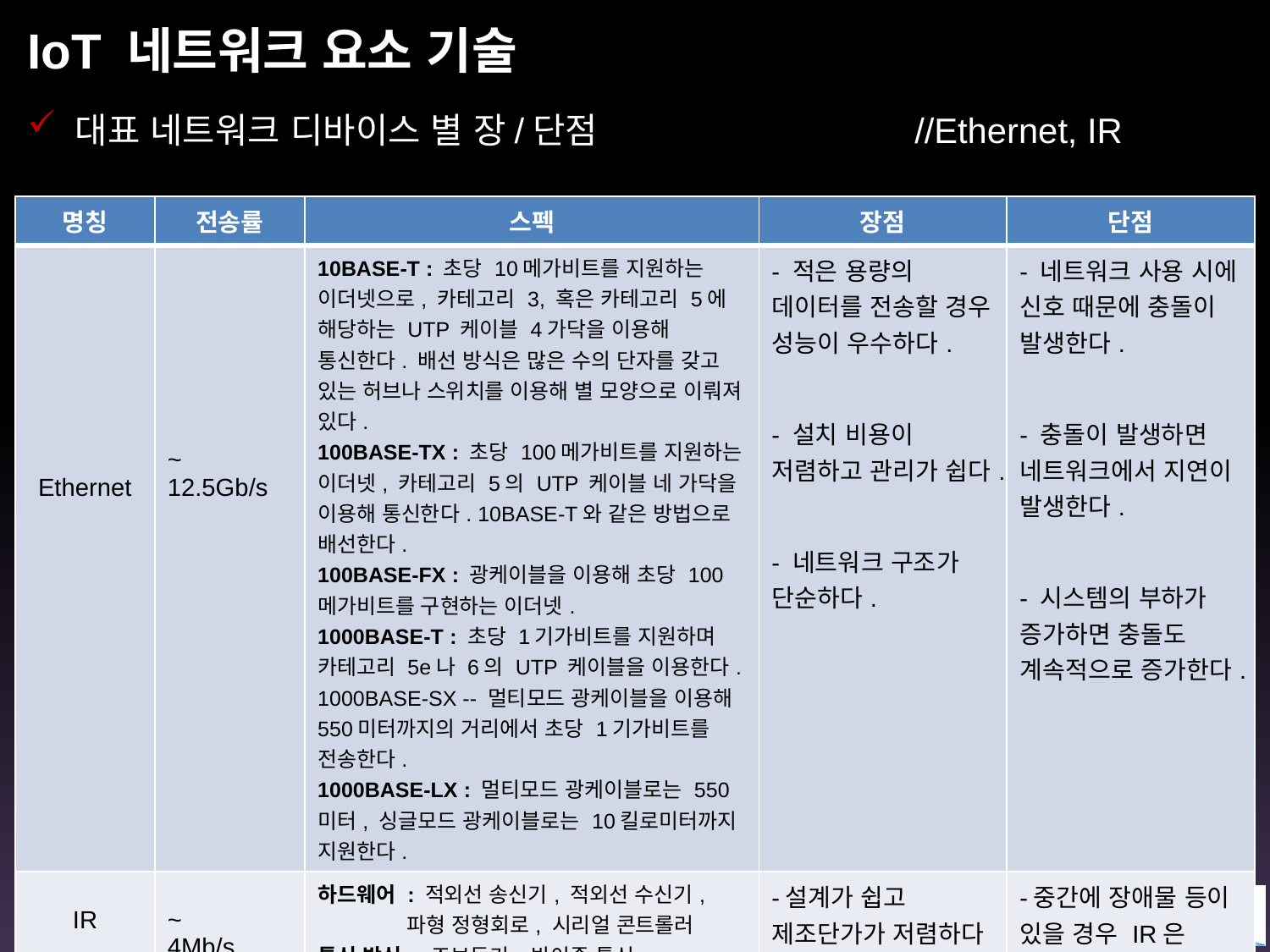

# IoT 네트워크 요소 기술
대표 네트워크 디바이스 별 장/단점                               //Ethernet, IR

| 명칭 | 전송률 | 스펙 | 장점 | 단점 |
| --- | --- | --- | --- | --- |
| Ethernet | ~ 12.5Gb/s | 10BASE-T : 초당 10메가비트를 지원하는 이더넷으로, 카테고리 3, 혹은 카테고리 5에 해당하는 UTP 케이블 4가닥을 이용해 통신한다. 배선 방식은 많은 수의 단자를 갖고 있는 허브나 스위치를 이용해 별 모양으로 이뤄져 있다. 100BASE-TX : 초당 100메가비트를 지원하는 이더넷, 카테고리 5의 UTP 케이블 네 가닥을 이용해 통신한다. 10BASE-T와 같은 방법으로 배선한다. 100BASE-FX : 광케이블을 이용해 초당 100메가비트를 구현하는 이더넷. 1000BASE-T : 초당 1기가비트를 지원하며 카테고리 5e나 6의 UTP 케이블을 이용한다. 1000BASE-SX -- 멀티모드 광케이블을 이용해 550미터까지의 거리에서 초당 1기가비트를 전송한다. 1000BASE-LX : 멀티모드 광케이블로는 550미터, 싱글모드 광케이블로는 10킬로미터까지 지원한다. | - 적은 용량의 데이터를 전송할 경우 성능이 우수하다. - 설치 비용이 저렴하고 관리가 쉽다. - 네트워크 구조가 단순하다. | - 네트워크 사용 시에 신호 때문에 충돌이 발생한다. - 충돌이 발생하면 네트워크에서 지연이 발생한다. - 시스템의 부하가 증가하면 충돌도 계속적으로 증가한다. |
| IR | ~ 4Mb/s | 하드웨어 : 적외선 송신기, 적외선 수신기, 파형 정형회로, 시리얼 콘트롤러 통신 방식 : 조보동기, 반이중 통신 | -설계가 쉽고 제조단가가 저렴하다 | -중간에 장애물 등이 있을 경우 IR은 신호를 전달하지 못하는 것이다. |
6